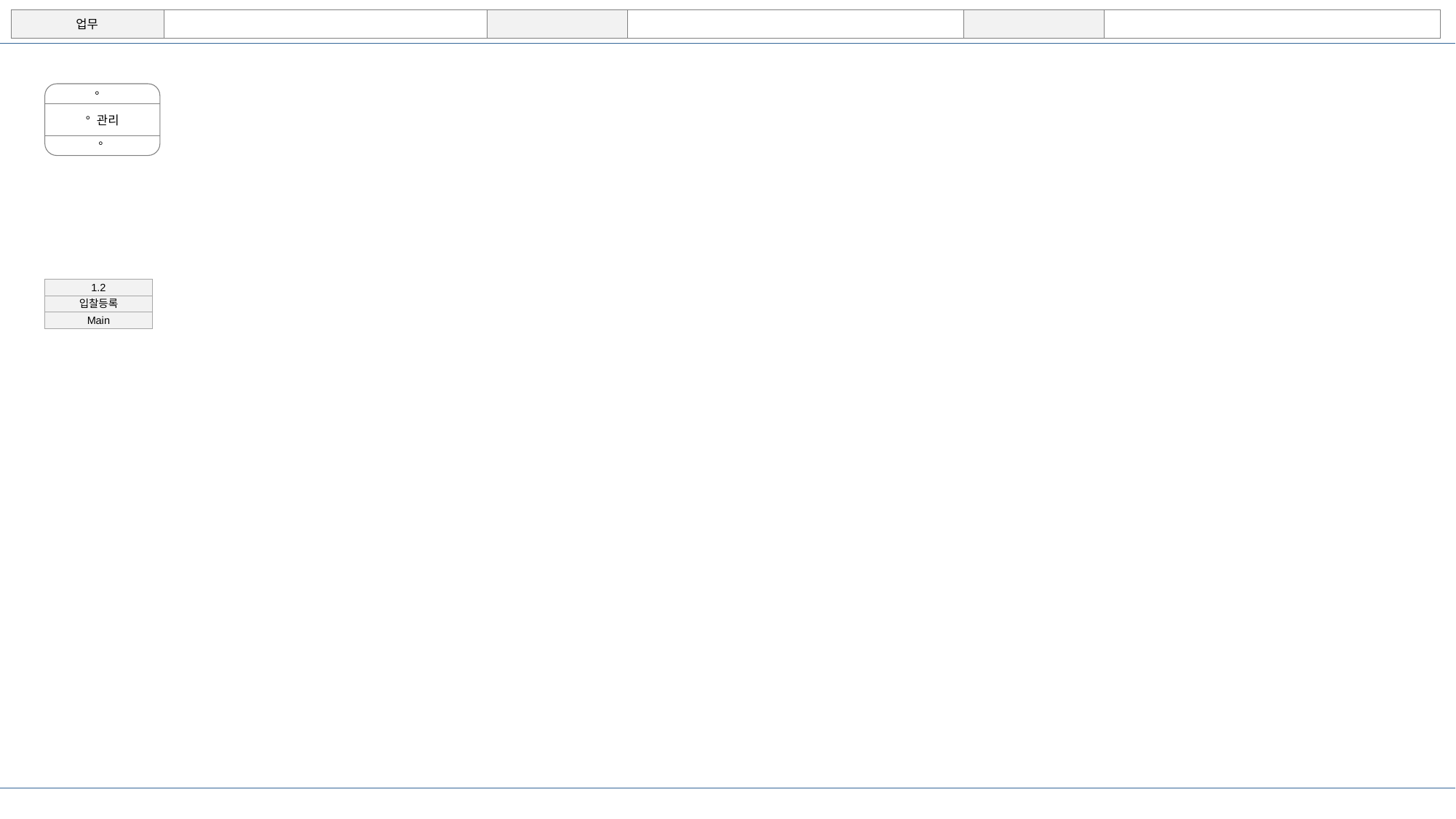

° 관리
°
°
1.2
입찰등록
Main